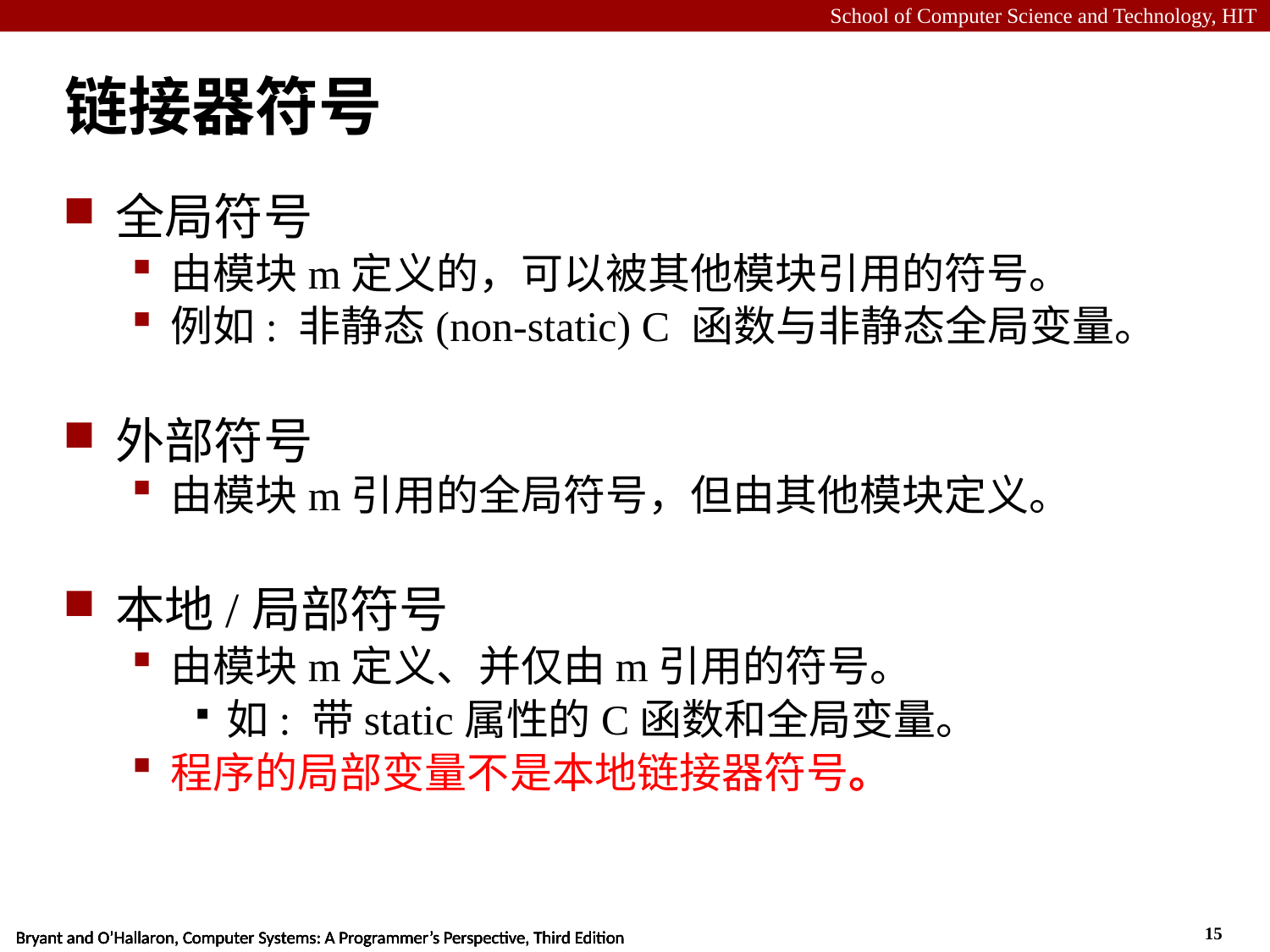

# 链接器符号
全局符号
由模块m定义的，可以被其他模块引用的符号。
例如: 非静态(non-static) C 函数与非静态全局变量。

外部符号
由模块m引用的全局符号，但由其他模块定义。

本地/局部符号
由模块m定义、并仅由m引用的符号。
如: 带static属性的C函数和全局变量。
程序的局部变量不是本地链接器符号。